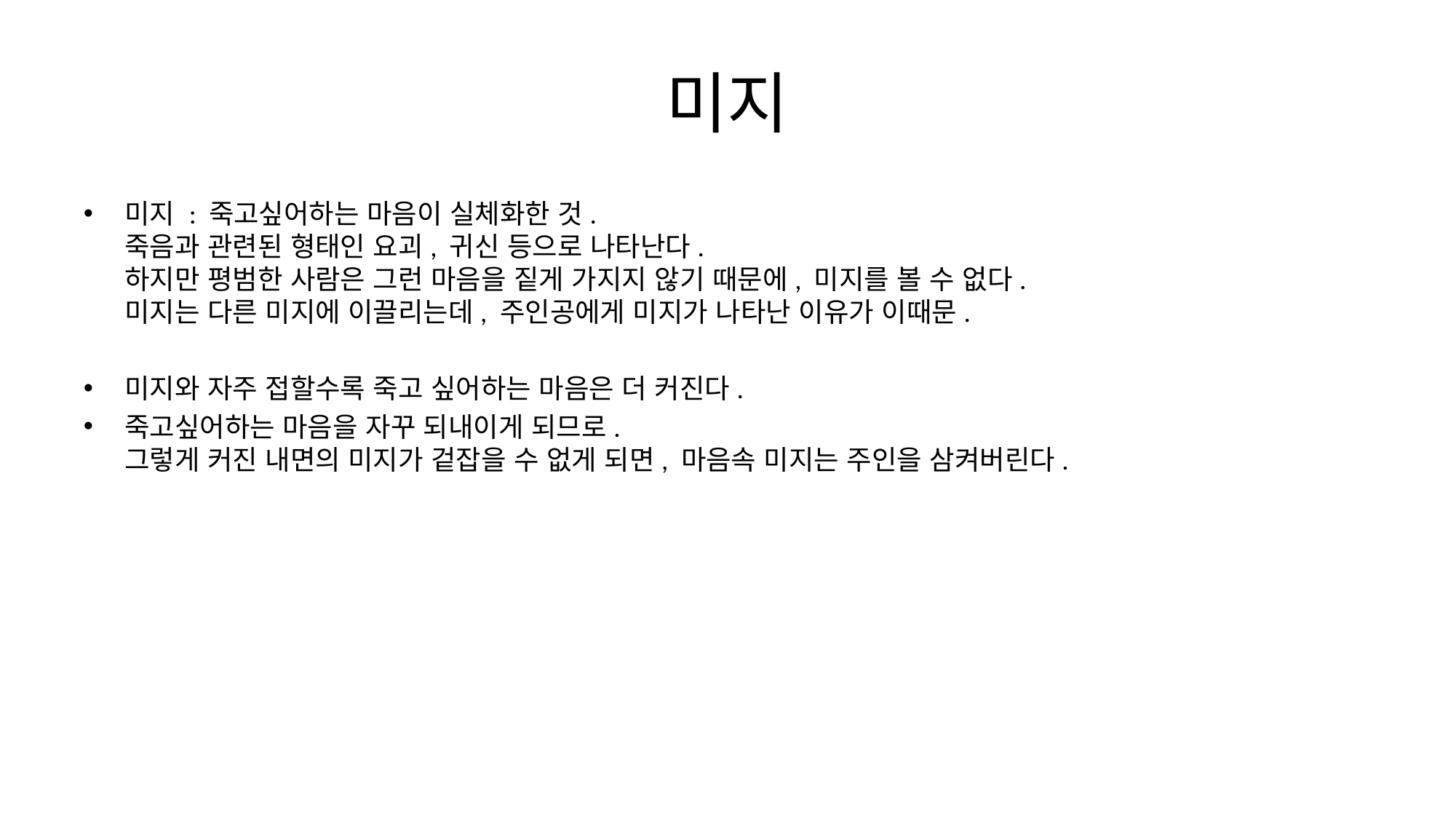

# 미지
미지 : 죽고싶어하는 마음이 실체화한 것.
죽음과 관련된 형태인 요괴, 귀신 등으로 나타난다.
하지만 평범한 사람은 그런 마음을 짙게 가지지 않기 때문에, 미지를 볼 수 없다.
미지는 다른 미지에 이끌리는데, 주인공에게 미지가 나타난 이유가 이때문.

미지와 자주 접할수록 죽고 싶어하는 마음은 더 커진다.
죽고싶어하는 마음을 자꾸 되내이게 되므로.
그렇게 커진 내면의 미지가 겉잡을 수 없게 되면, 마음속 미지는 주인을 삼켜버린다.